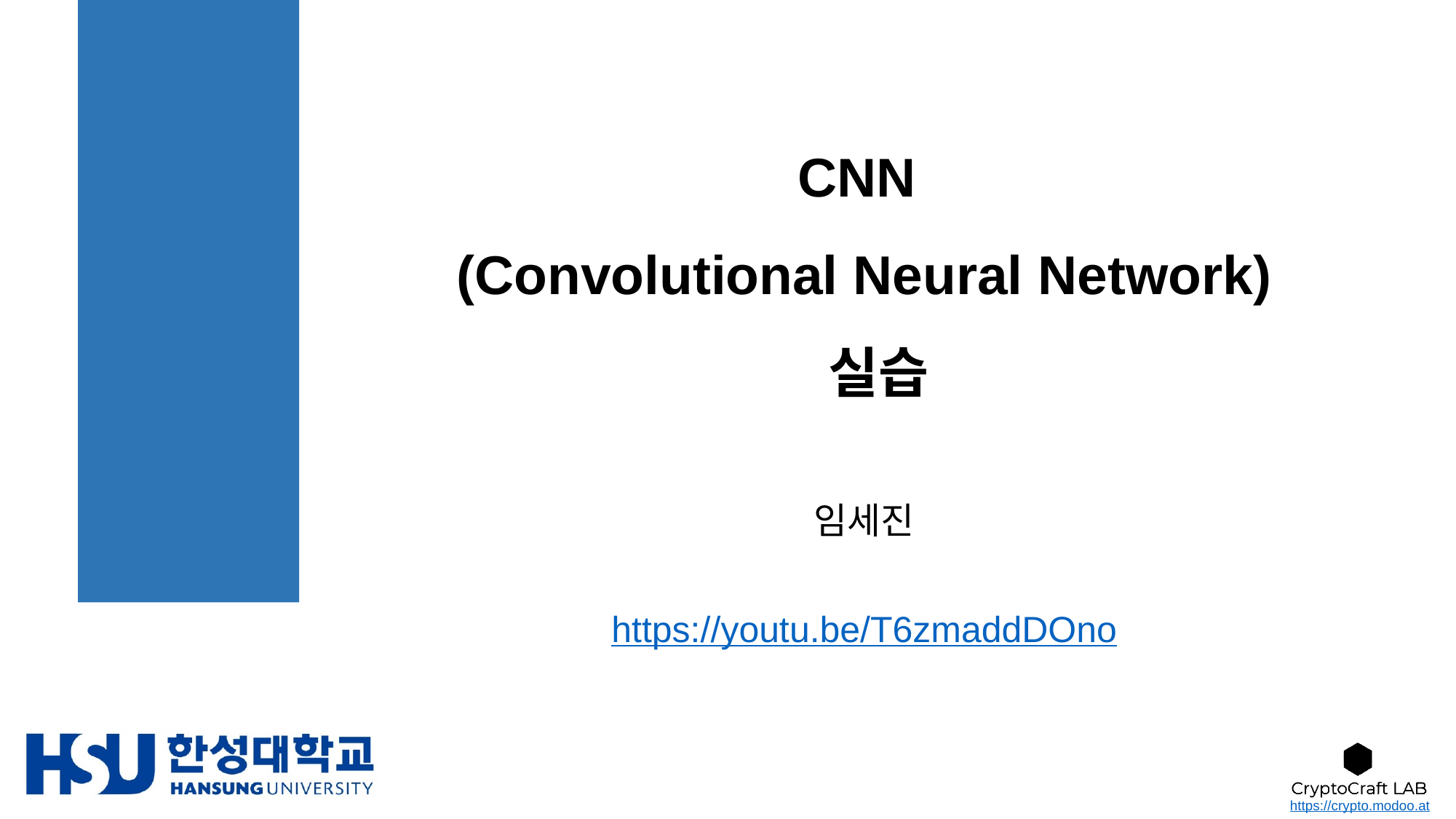

# CNN (Convolutional Neural Network) 실습
임세진

https://youtu.be/T6zmaddDOno